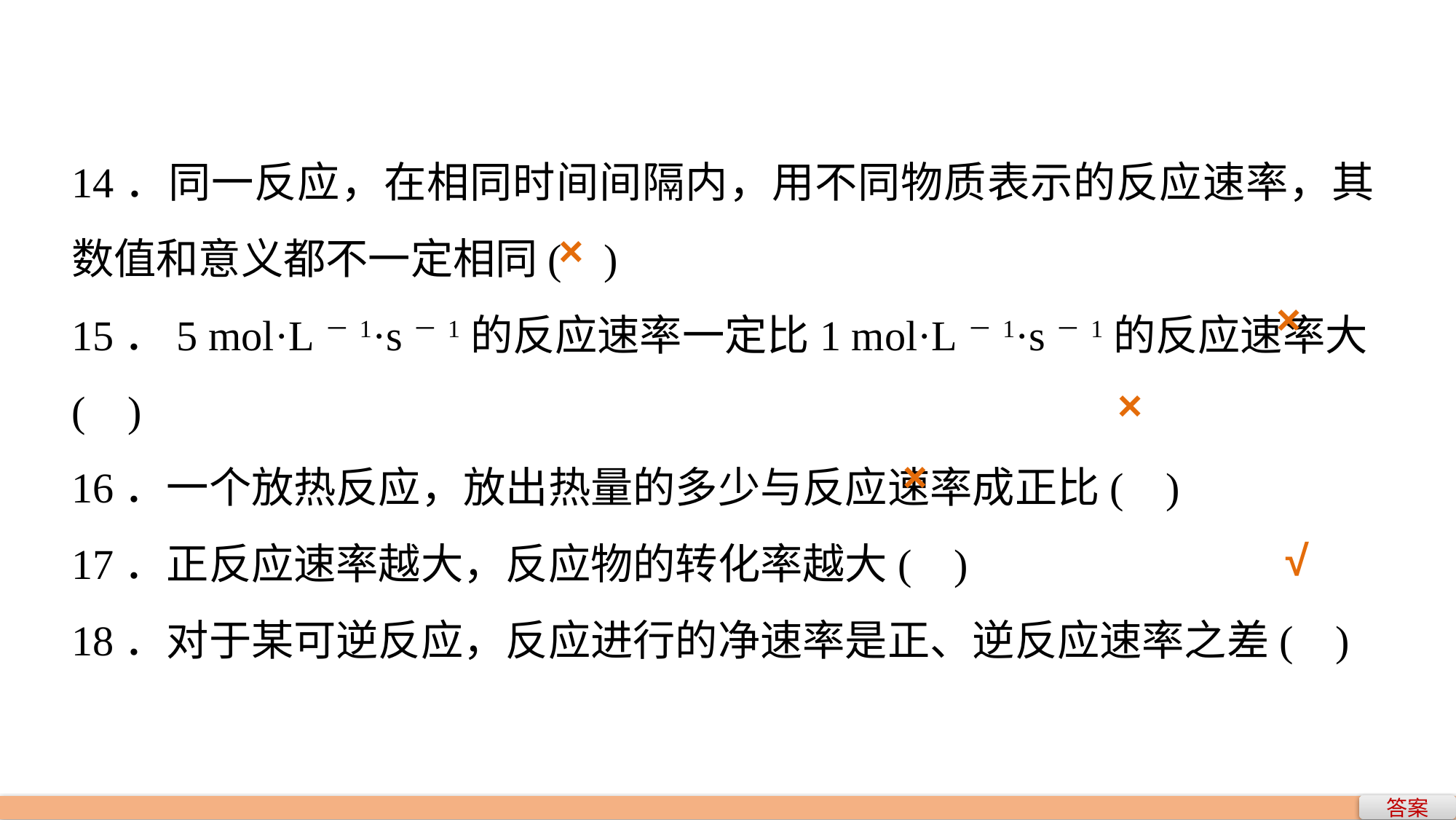

14．同一反应，在相同时间间隔内，用不同物质表示的反应速率，其数值和意义都不一定相同(    )
15．5 mol·L－1·s－1的反应速率一定比1 mol·L－1·s－1的反应速率大(    )
16．一个放热反应，放出热量的多少与反应速率成正比(    )
17．正反应速率越大，反应物的转化率越大(    )
18．对于某可逆反应，反应进行的净速率是正、逆反应速率之差(    )
×
×
×
×
√
答案